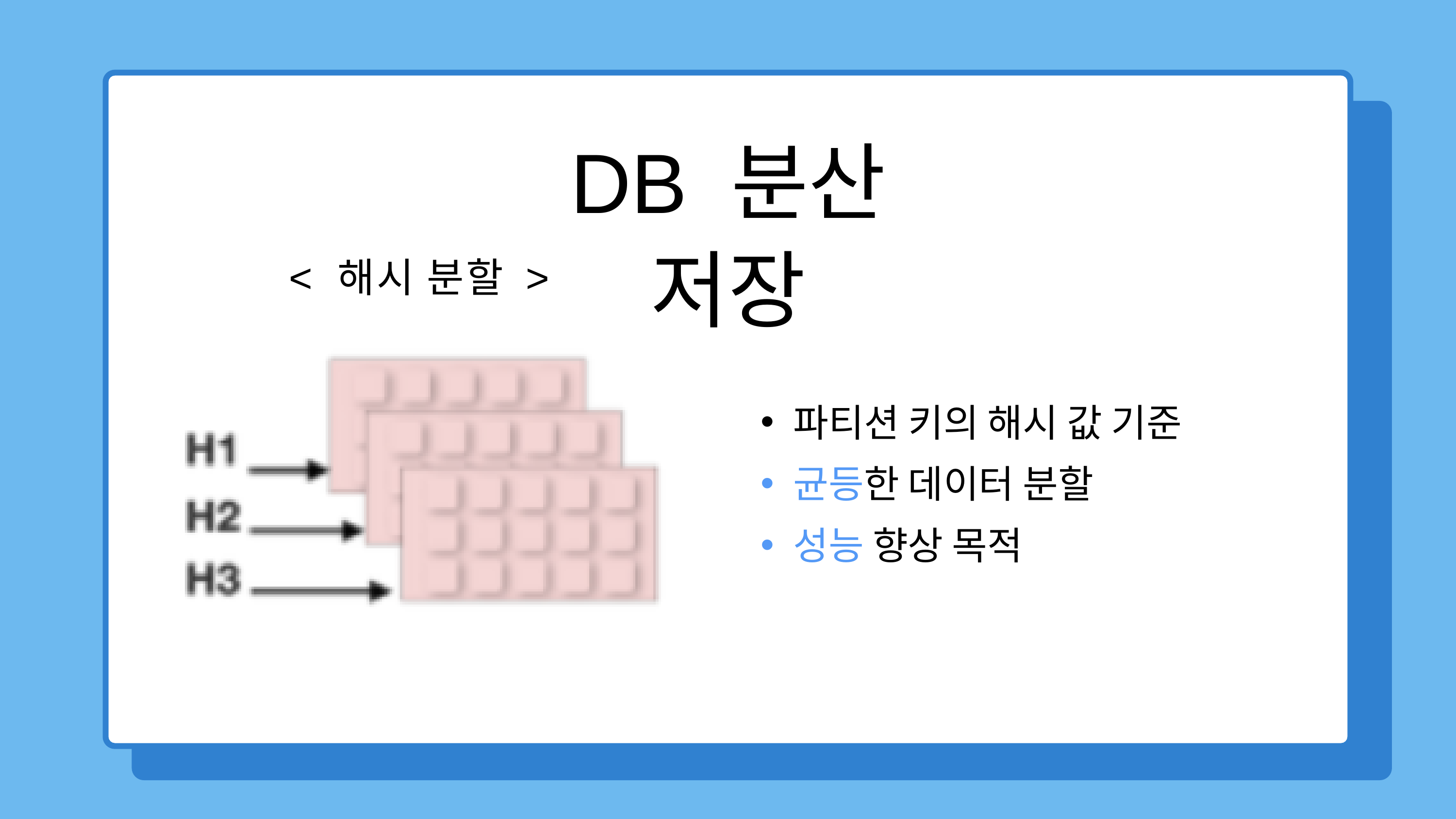

DB 분산 저장
< 해시 분할 >

파티션 키의 해시 값 기준
균등한 데이터 분할
성능 향상 목적